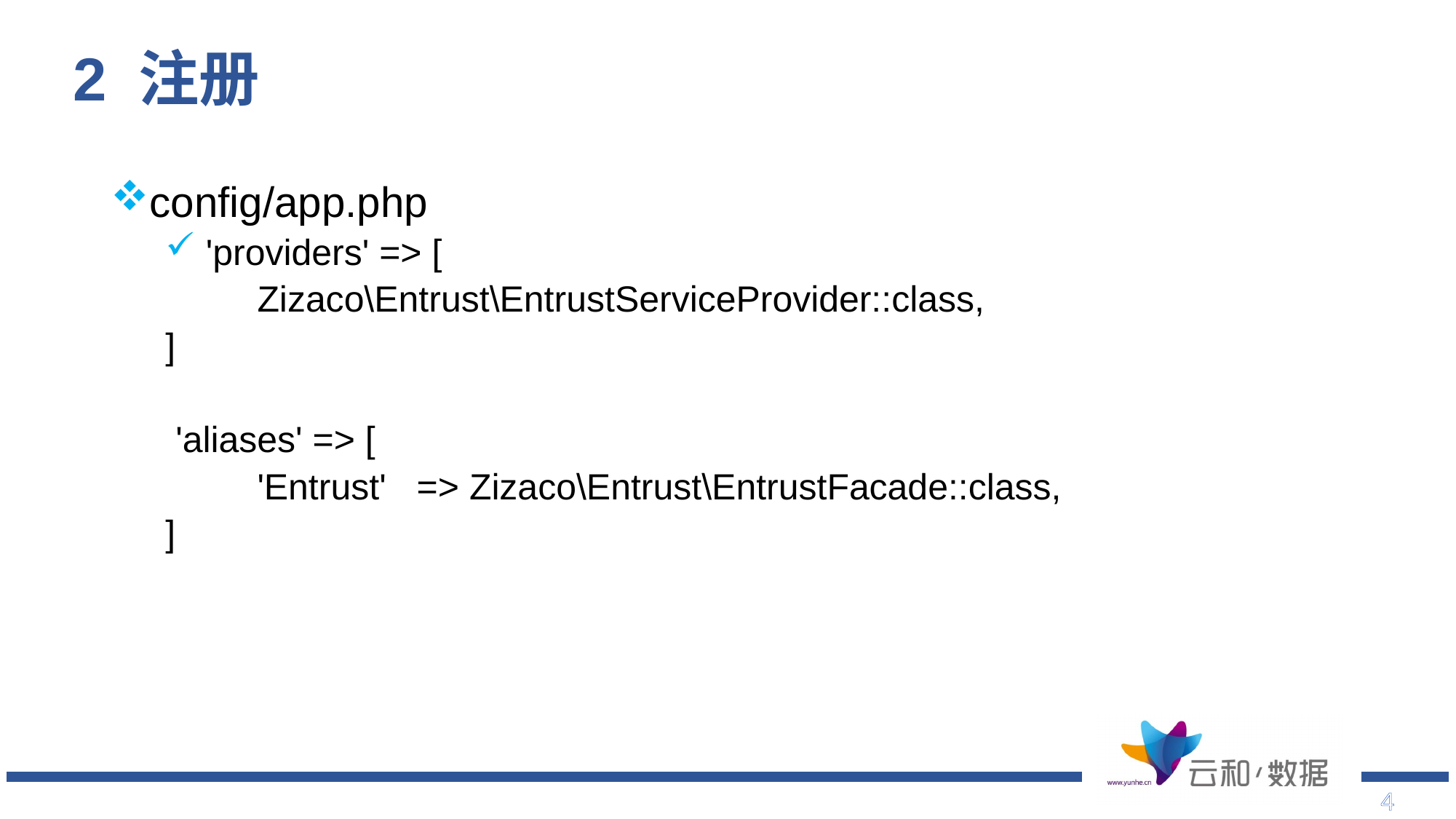

# 2 注册
config/app.php
 'providers' => [
         Zizaco\Entrust\EntrustServiceProvider::class,
]

 'aliases' => [
         'Entrust'   => Zizaco\Entrust\EntrustFacade::class,
]